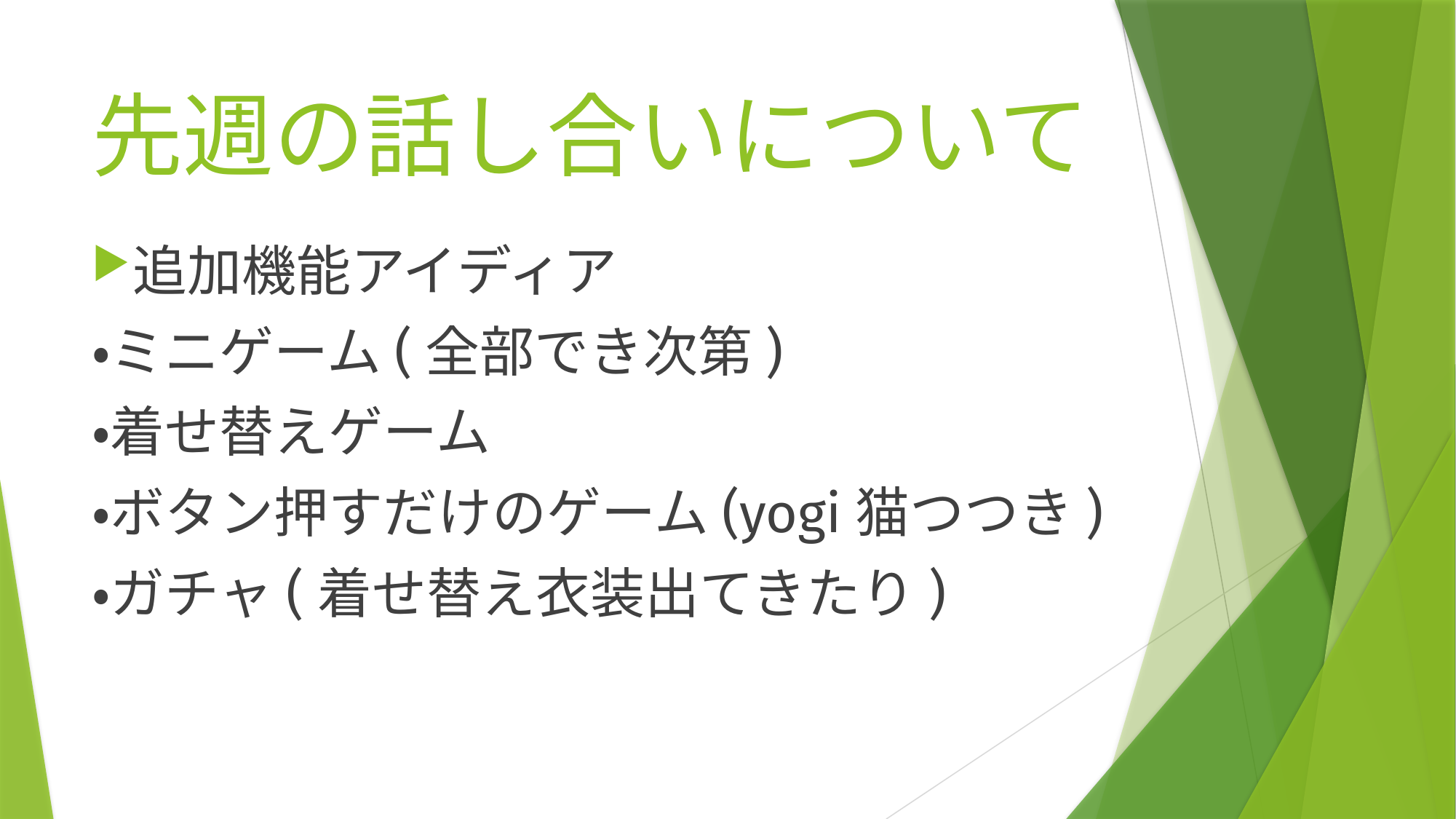

# 先週の話し合いについて
追加機能アイディア
・ミニゲーム(全部でき次第)
・着せ替えゲーム
・ボタン押すだけのゲーム(yogi猫つつき)
・ガチャ(着せ替え衣装出てきたり)